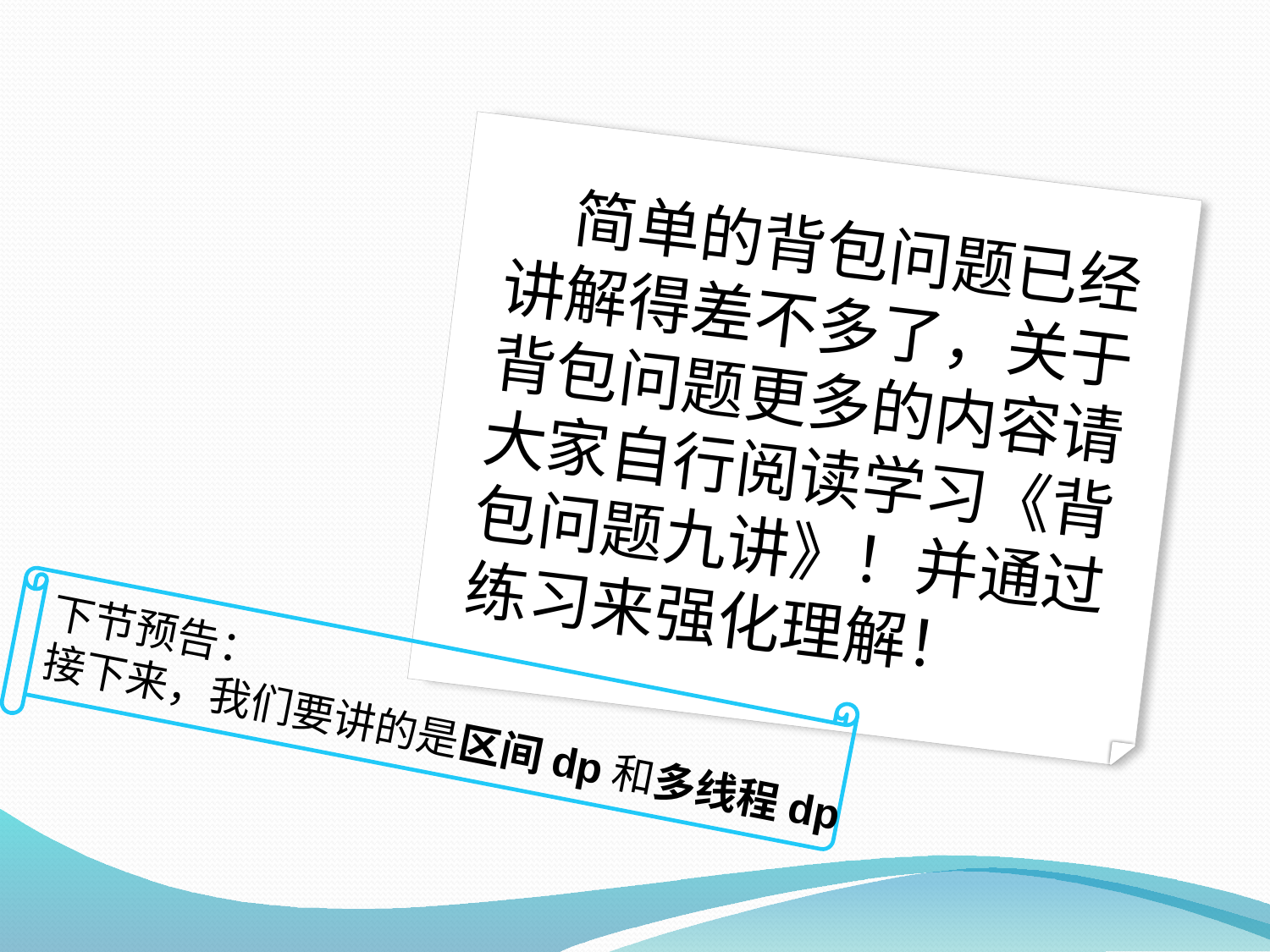

简单的背包问题已经讲解得差不多了，关于背包问题更多的内容请大家自行阅读学习《背包问题九讲》！并通过练习来强化理解！
下节预告：
接下来，我们要讲的是区间dp和多线程dp